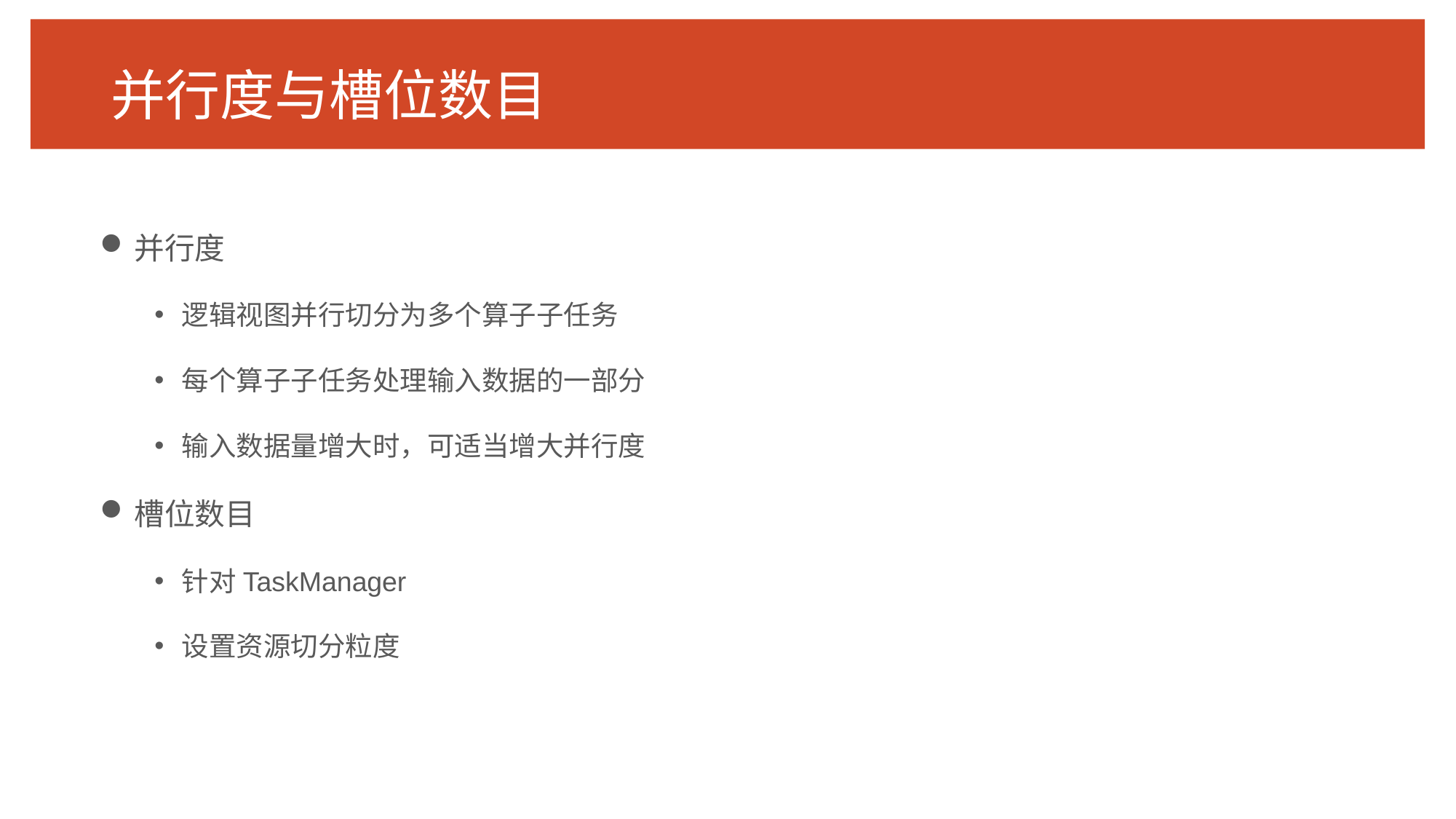

# 并行度与槽位数目
并行度
逻辑视图并行切分为多个算子子任务
每个算子子任务处理输入数据的一部分
输入数据量增大时，可适当增大并行度
槽位数目
针对TaskManager
设置资源切分粒度